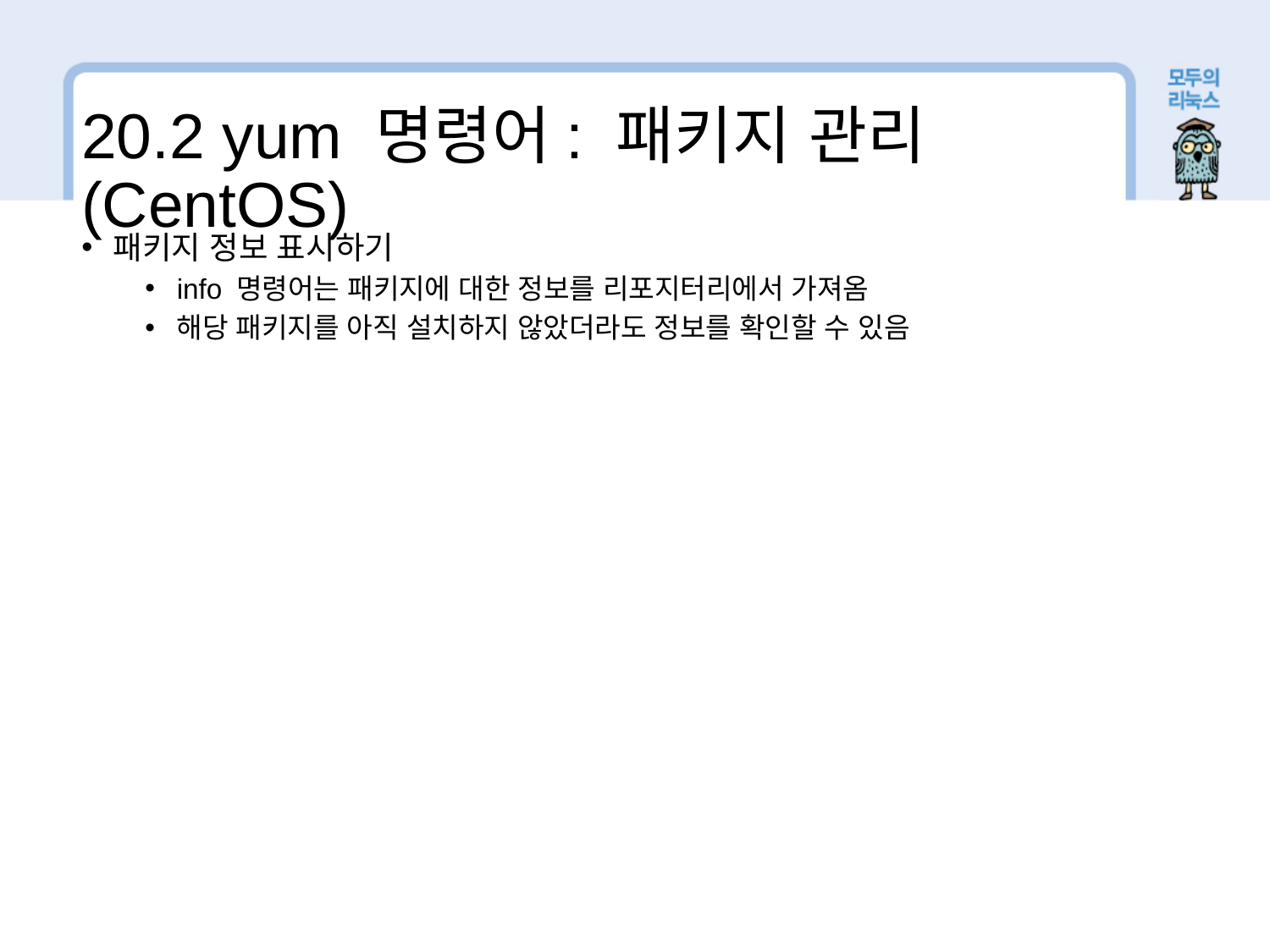

20.2 yum 명령어: 패키지 관리(CentOS)
패키지 정보 표시하기
info 명령어는 패키지에 대한 정보를 리포지터리에서 가져옴
해당 패키지를 아직 설치하지 않았더라도 정보를 확인할 수 있음